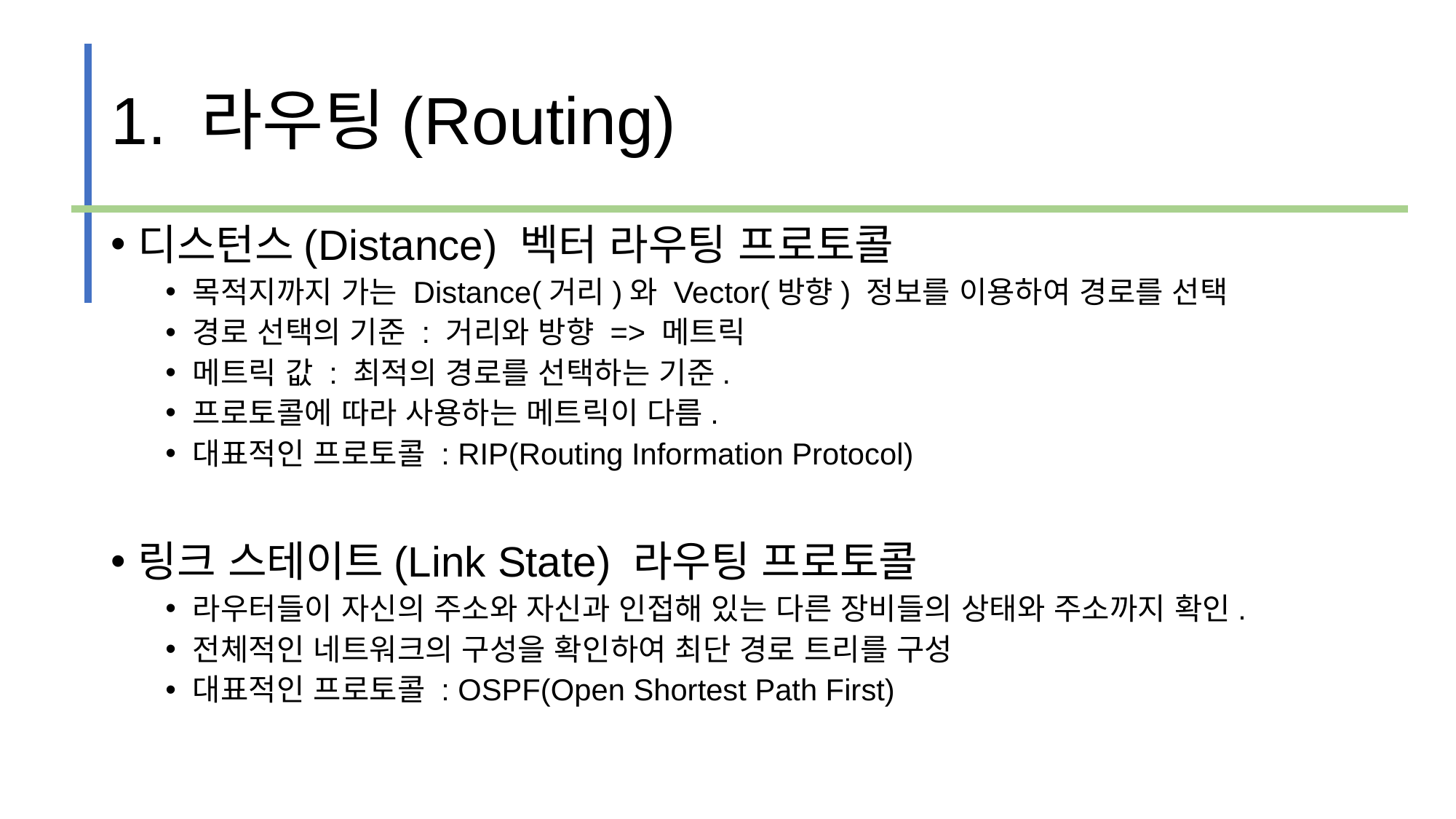

# 1. 라우팅(Routing)
디스턴스(Distance) 벡터 라우팅 프로토콜
목적지까지 가는 Distance(거리)와 Vector(방향) 정보를 이용하여 경로를 선택
경로 선택의 기준 : 거리와 방향 => 메트릭
메트릭 값 : 최적의 경로를 선택하는 기준.
프로토콜에 따라 사용하는 메트릭이 다름.
대표적인 프로토콜 : RIP(Routing Information Protocol)

링크 스테이트(Link State) 라우팅 프로토콜
라우터들이 자신의 주소와 자신과 인접해 있는 다른 장비들의 상태와 주소까지 확인.
전체적인 네트워크의 구성을 확인하여 최단 경로 트리를 구성
대표적인 프로토콜 : OSPF(Open Shortest Path First)